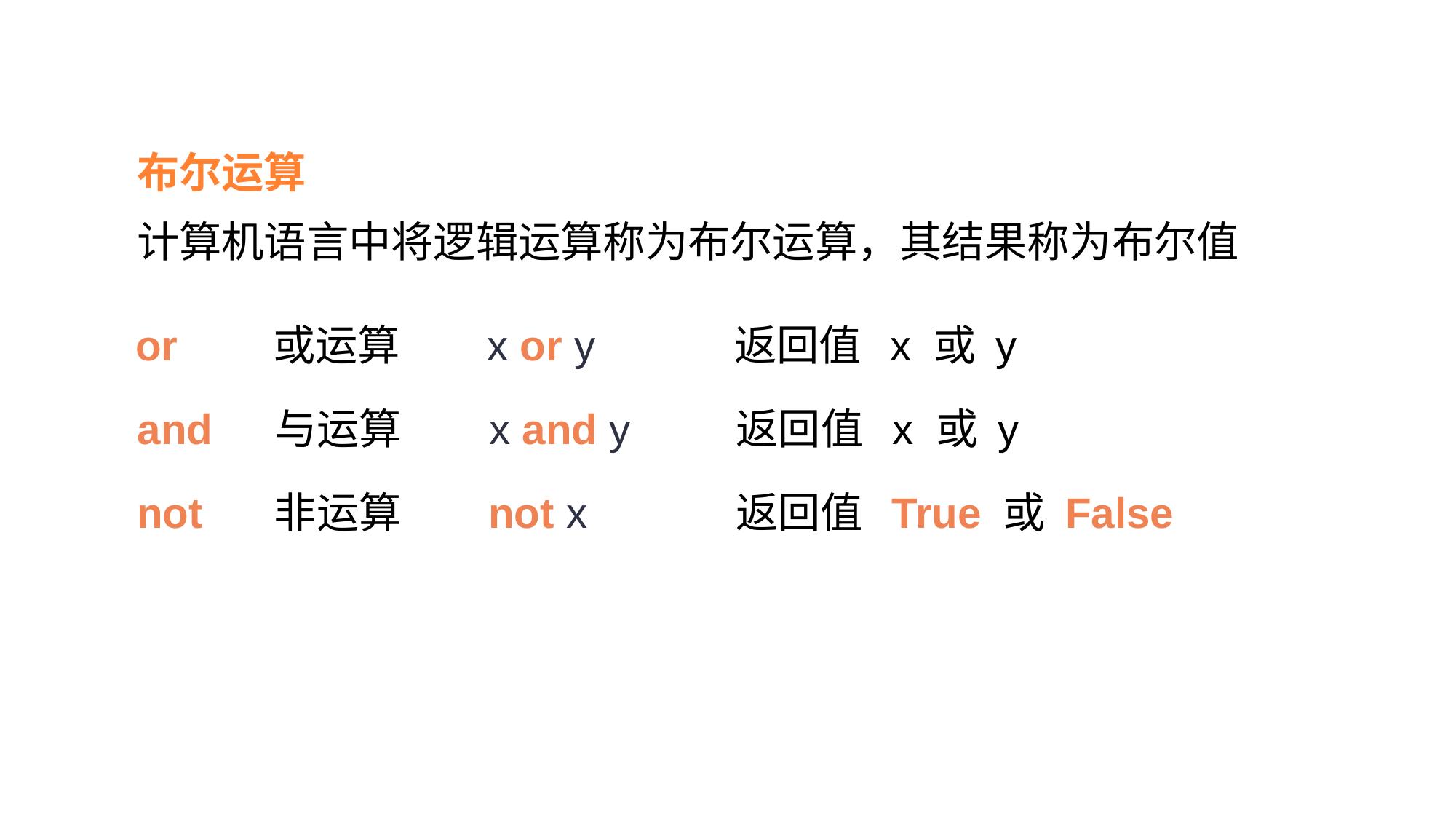

布尔运算
计算机语言中将逻辑运算称为布尔运算，其结果称为布尔值
or
或运算
x or y
返回值  x 或 y
and
与运算
x and y
返回值  x 或 y
not
非运算
not x
返回值  True 或 False